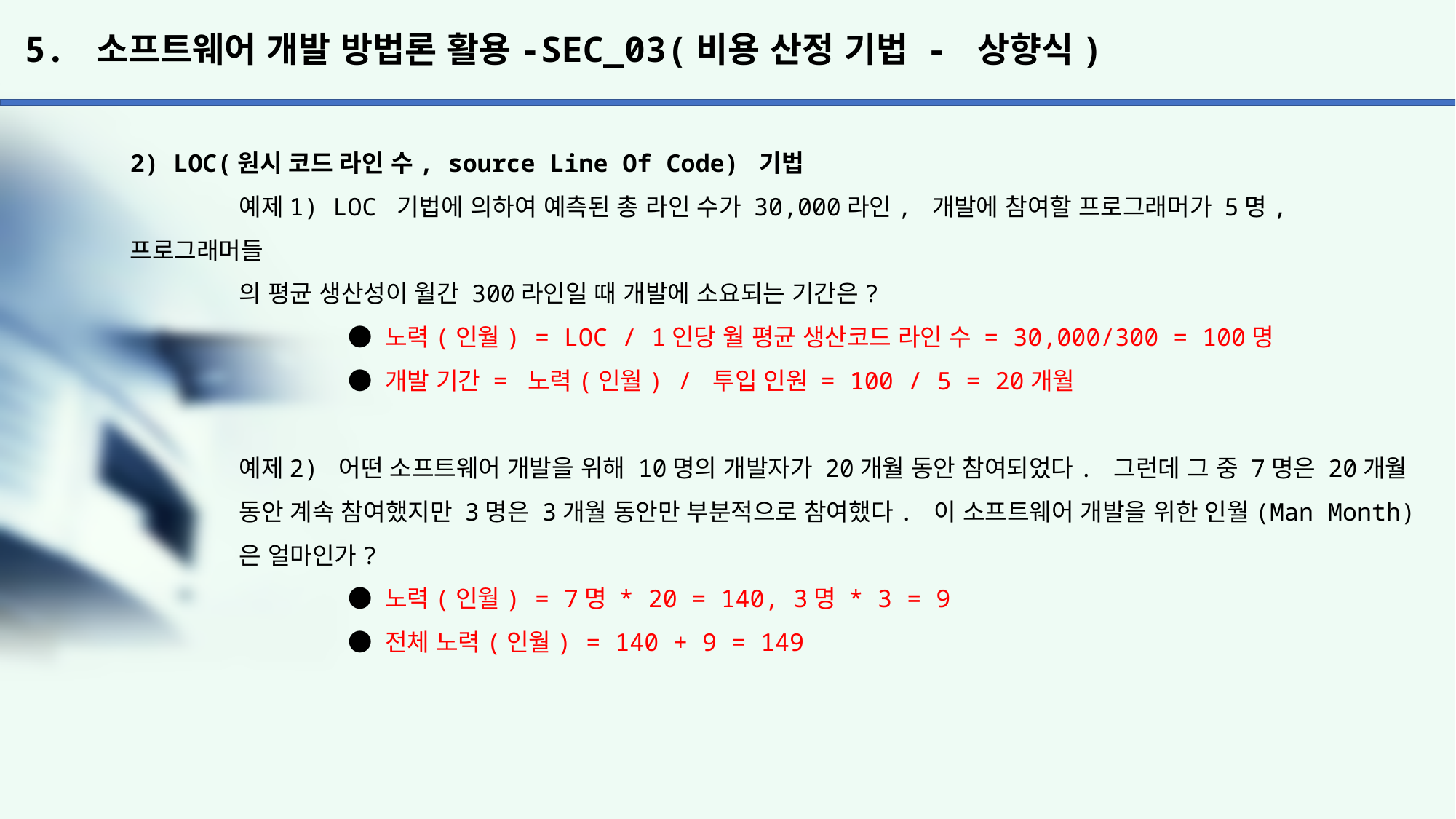

# 5. 소프트웨어 개발 방법론 활용-SEC_03(비용 산정 기법 - 상향식)
2) LOC(원시 코드 라인 수, source Line Of Code) 기법
	예제1) LOC 기법에 의하여 예측된 총 라인 수가 30,000라인, 개발에 참여할 프로그래머가 5명, 프로그래머들
	의 평균 생산성이 월간 300라인일 때 개발에 소요되는 기간은?
		● 노력(인월) = LOC / 1인당 월 평균 생산코드 라인 수 = 30,000/300 = 100명
		● 개발 기간 = 노력(인월) / 투입 인원 = 100 / 5 = 20개월

	예제2) 어떤 소프트웨어 개발을 위해 10명의 개발자가 20개월 동안 참여되었다. 그런데 그 중 7명은 20개월
	동안 계속 참여했지만 3명은 3개월 동안만 부분적으로 참여했다. 이 소프트웨어 개발을 위한 인월(Man Month)
	은 얼마인가?
		● 노력(인월) = 7명 * 20 = 140, 3명 * 3 = 9
		● 전체 노력(인월) = 140 + 9 = 149